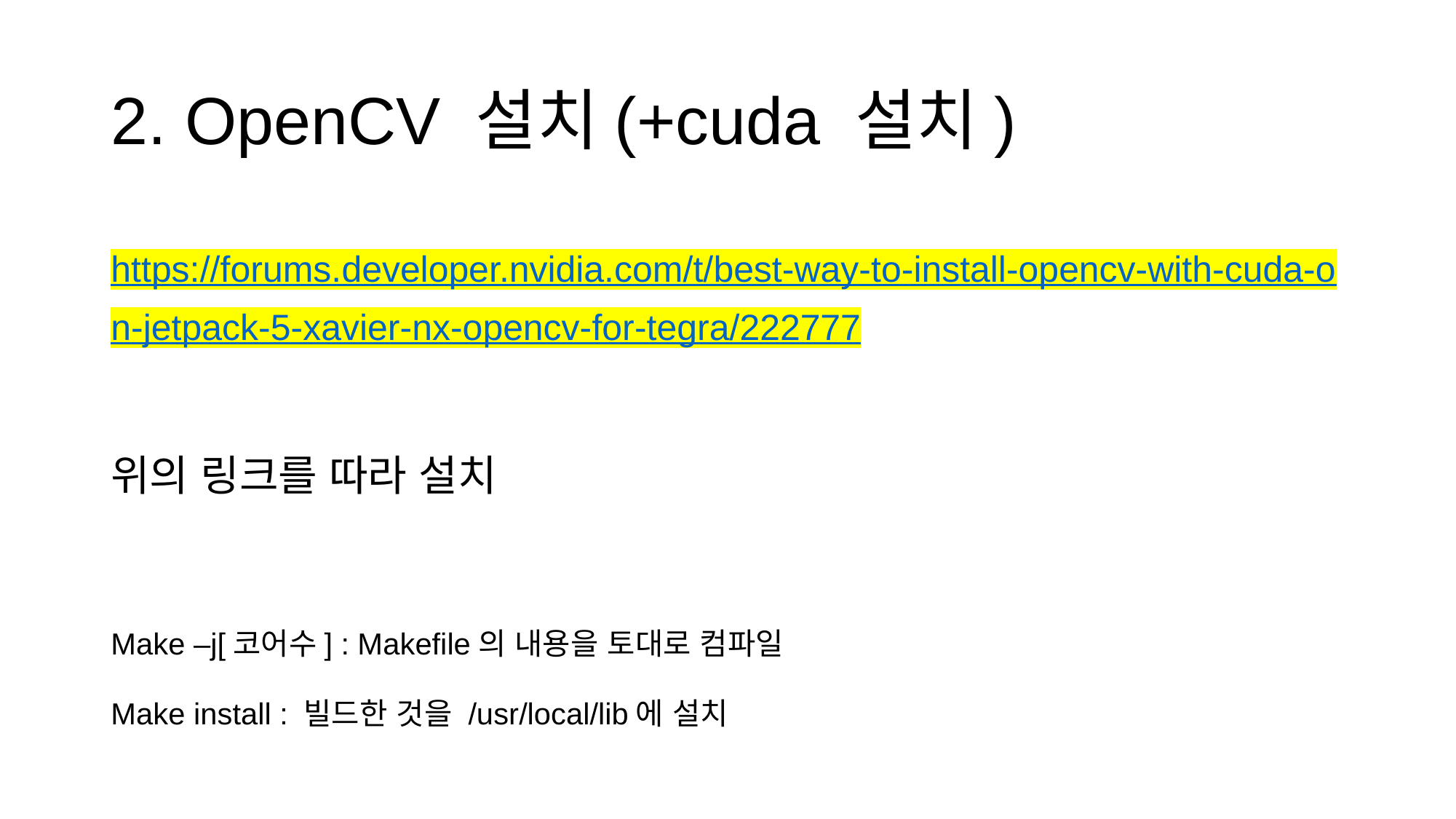

# 2. OpenCV 설치(+cuda 설치)
https://forums.developer.nvidia.com/t/best-way-to-install-opencv-with-cuda-on-jetpack-5-xavier-nx-opencv-for-tegra/222777
위의 링크를 따라 설치

Make –j[코어수] : Makefile의 내용을 토대로 컴파일
Make install : 빌드한 것을 /usr/local/lib에 설치